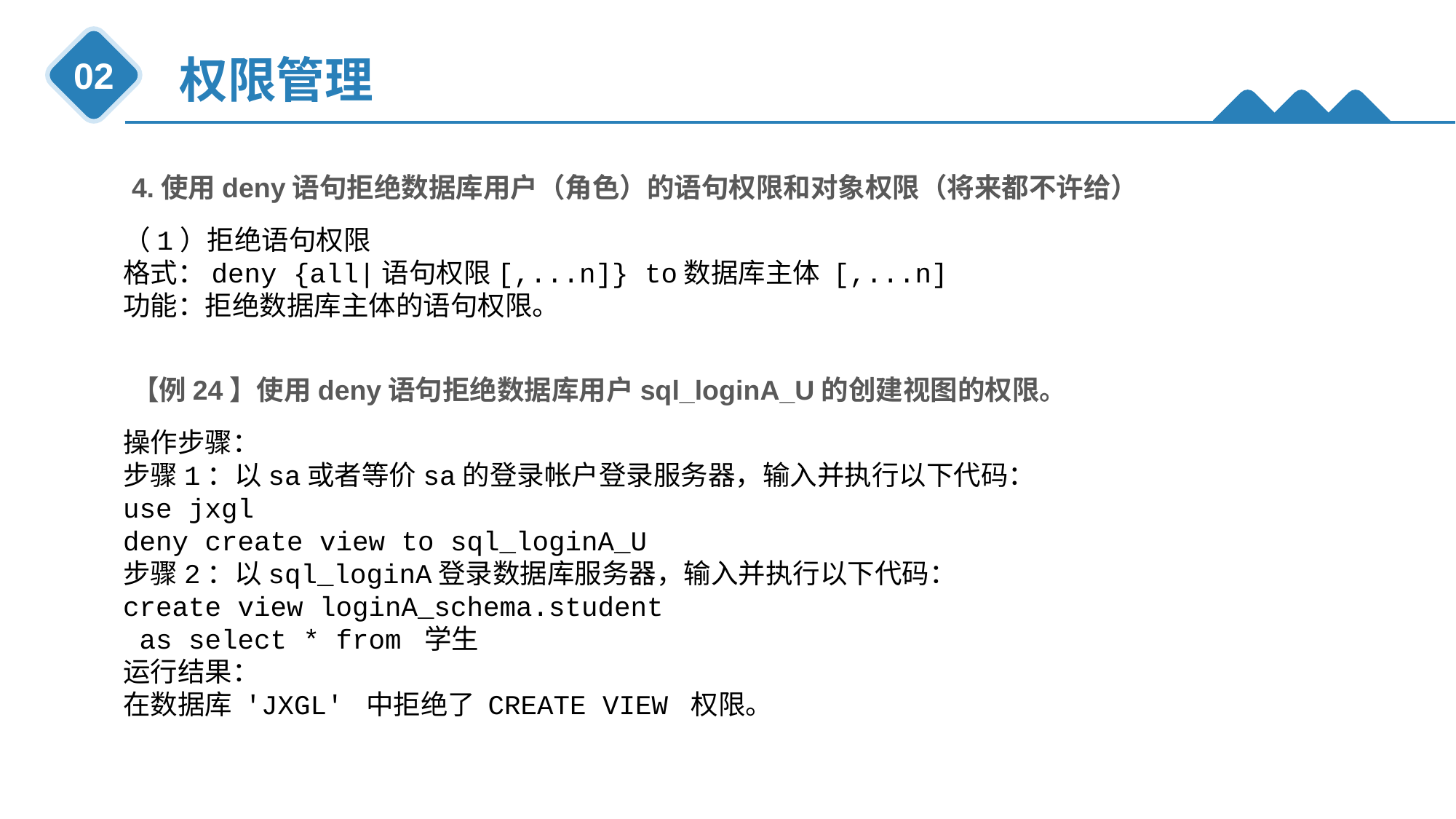

权限管理
02

4.使用deny语句拒绝数据库用户（角色）的语句权限和对象权限（将来都不许给）
（1）拒绝语句权限
格式：deny {all|语句权限[,...n]} to数据库主体 [,...n]
功能：拒绝数据库主体的语句权限。
【例24】使用deny语句拒绝数据库用户sql_loginA_U的创建视图的权限。
操作步骤：
步骤1：以sa或者等价sa的登录帐户登录服务器，输入并执行以下代码：
use jxgl
deny create view to sql_loginA_U
步骤2：以sql_loginA登录数据库服务器，输入并执行以下代码：
create view loginA_schema.student
 as select * from 学生
运行结果：
在数据库 'JXGL' 中拒绝了 CREATE VIEW 权限。